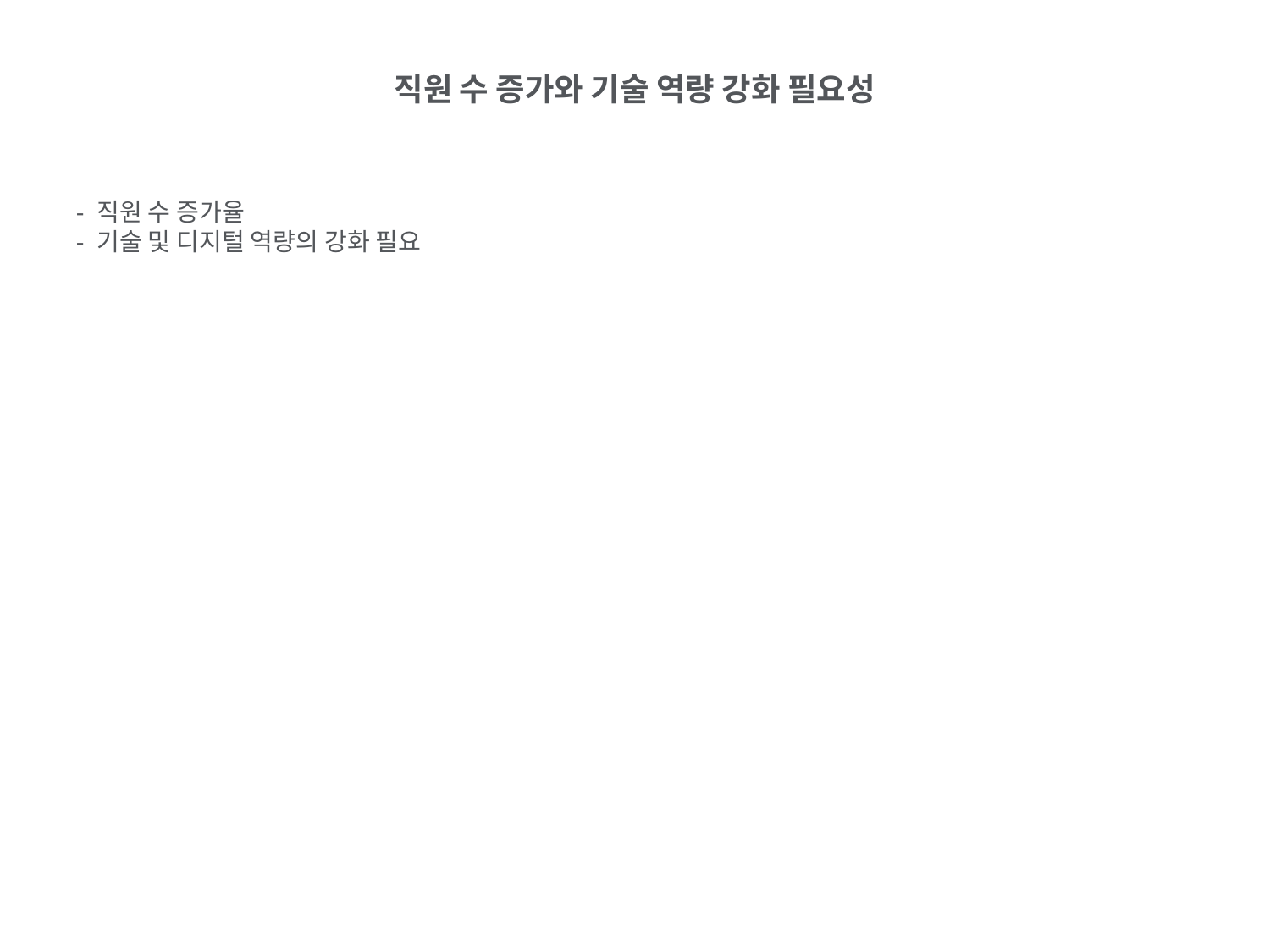

직원 수 증가와 기술 역량 강화 필요성
- 직원 수 증가율
- 기술 및 디지털 역량의 강화 필요